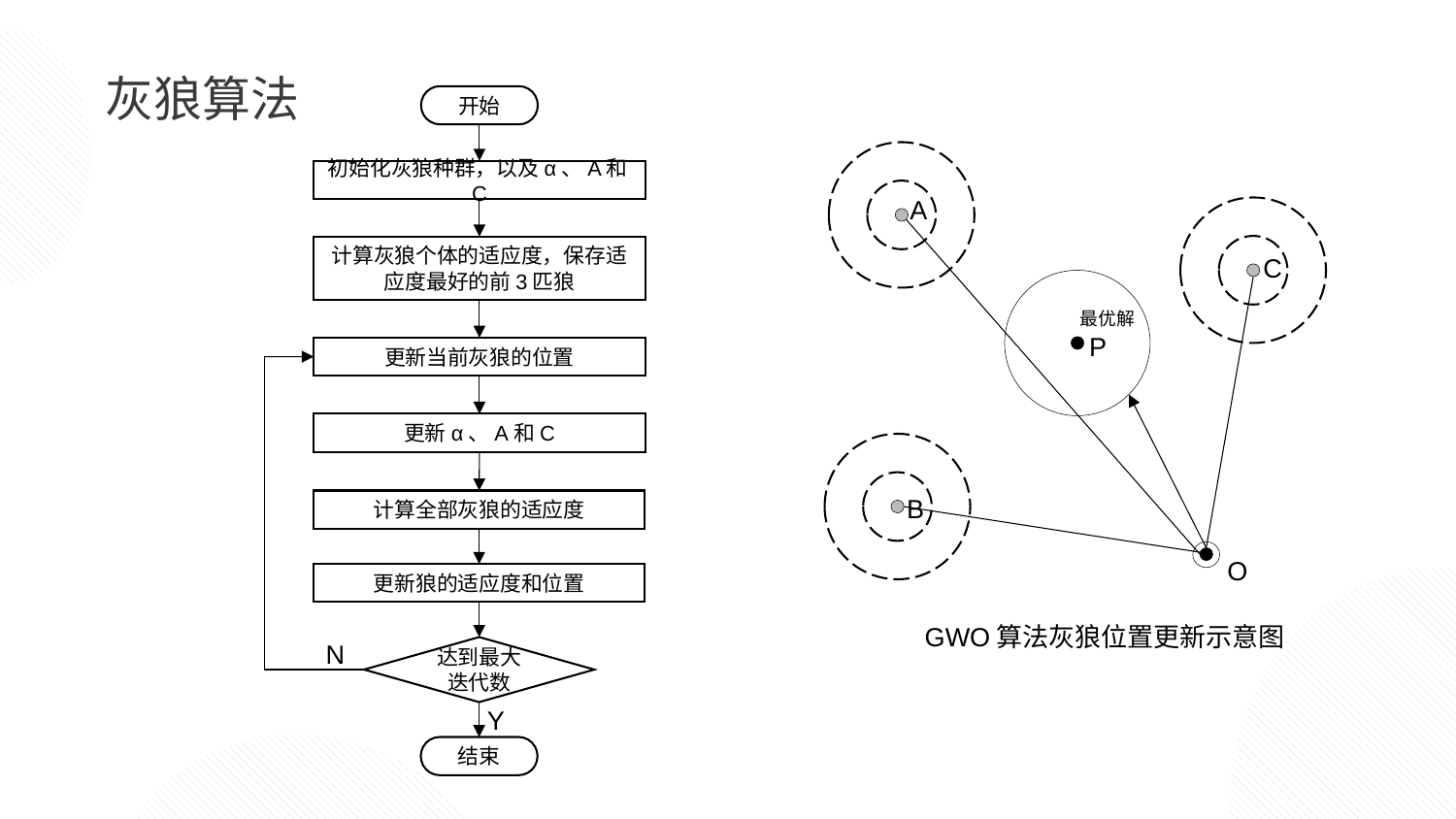

灰狼算法
开始
初始化灰狼种群，以及α、A和C
计算灰狼个体的适应度，保存适应度最好的前3匹狼
更新当前灰狼的位置
更新α、A和C
计算全部灰狼的适应度
更新狼的适应度和位置
N
达到最大迭代数
Y
结束

最优解

GWO算法灰狼位置更新示意图
A
C
P
B
O